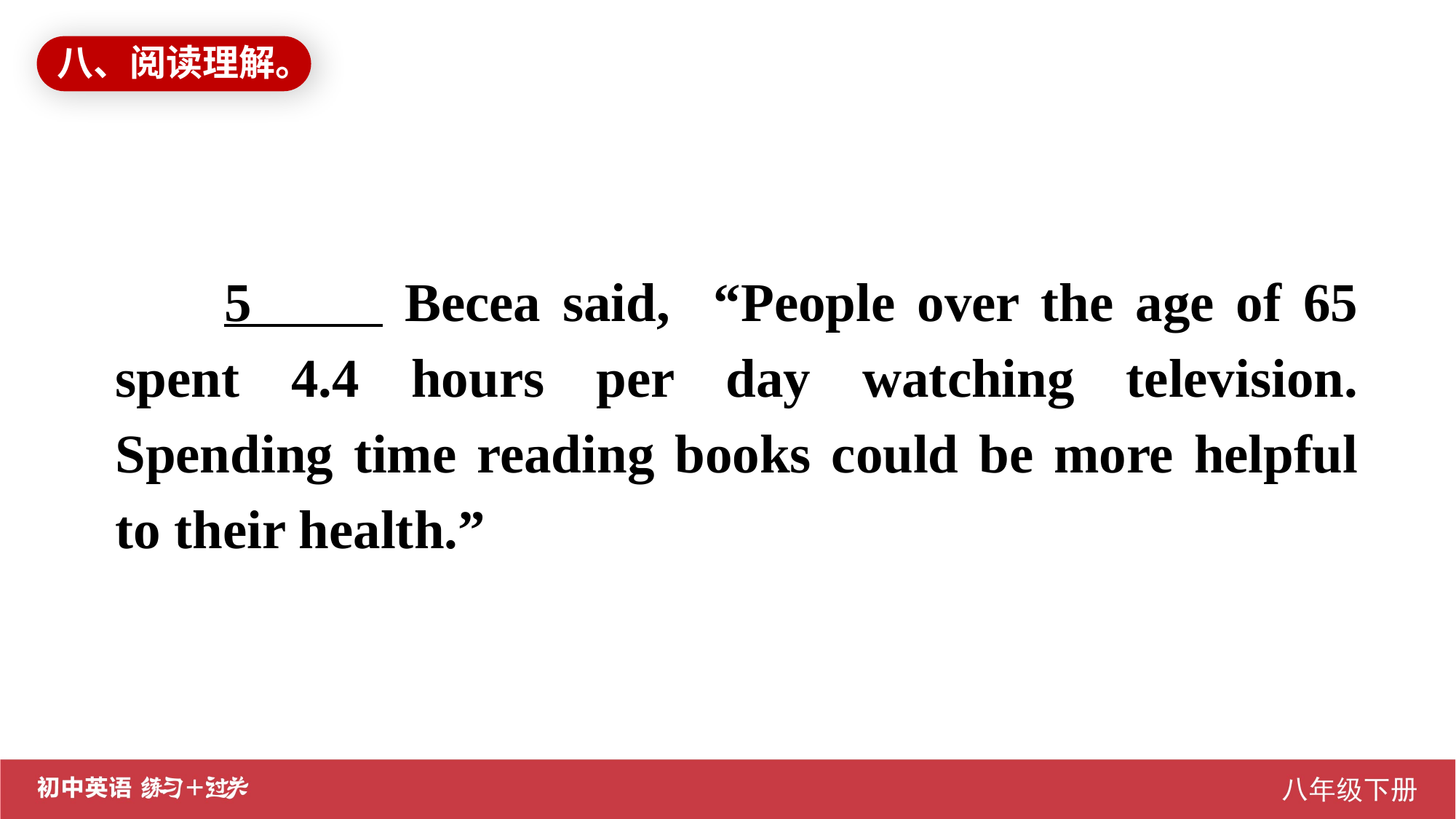

八、阅读理解。

5       Becea said,  “People over the age of 65 spent 4.4 hours per day watching television. Spending time reading books could be more helpful to their health.”